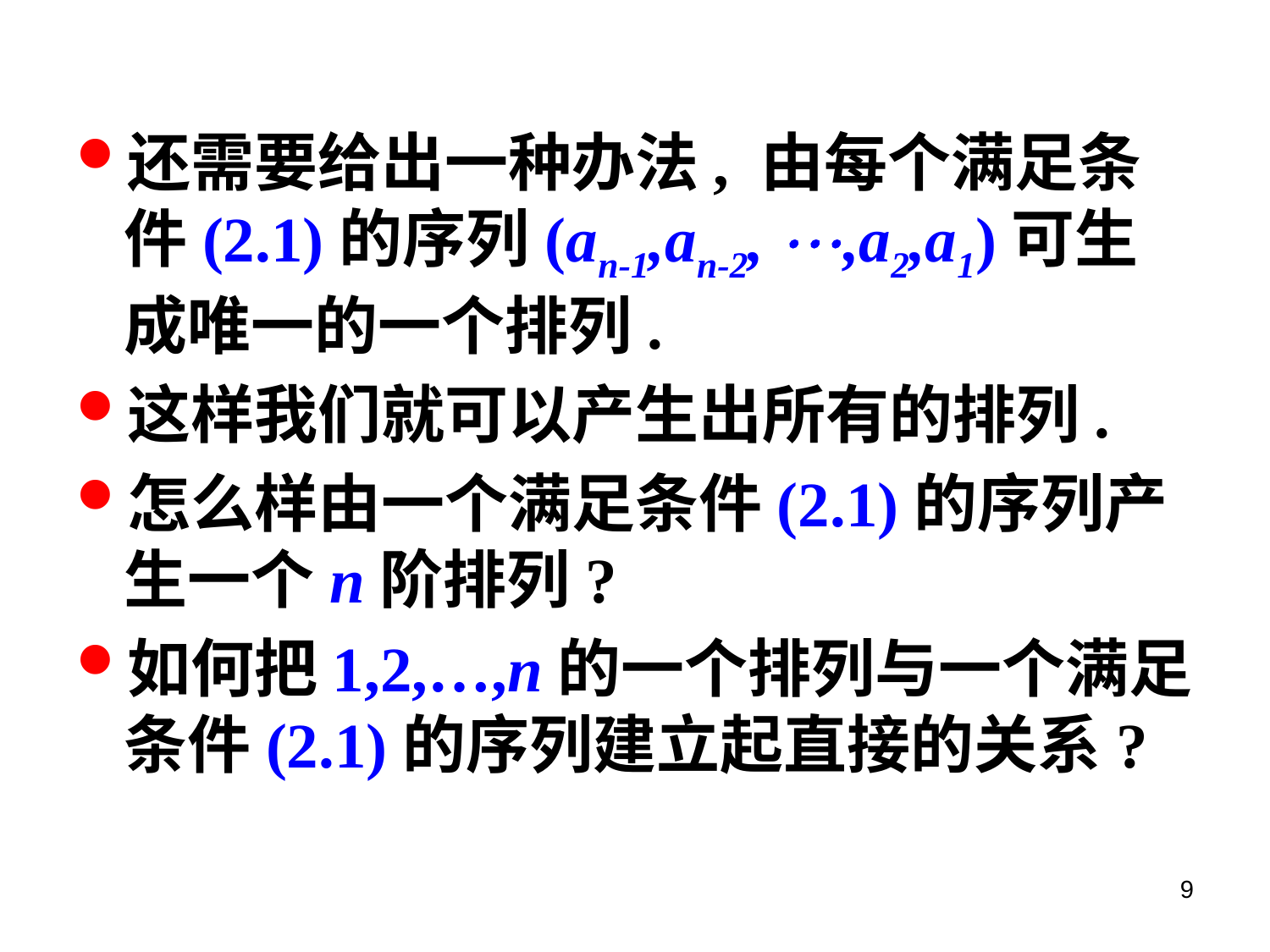

还需要给出一种办法, 由每个满足条件(2.1)的序列(an-1,an-2, …,a2,a1)可生成唯一的一个排列.
这样我们就可以产生出所有的排列.
怎么样由一个满足条件(2.1)的序列产生一个n阶排列?
如何把1,2,…,n的一个排列与一个满足条件(2.1)的序列建立起直接的关系?
9